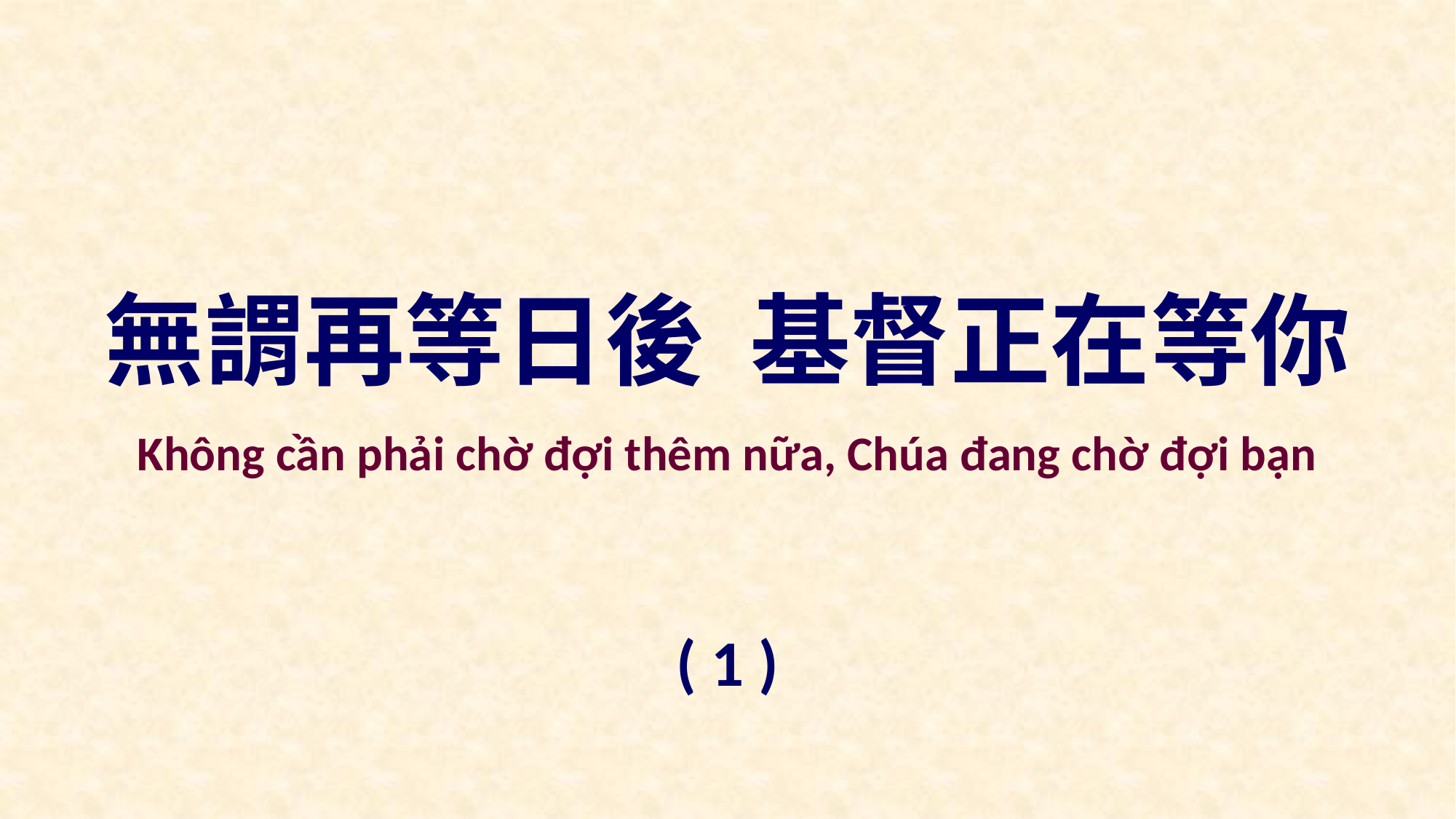

無謂再等日後  基督正在等你
Không cần phải chờ đợi thêm nữa, Chúa đang chờ đợi bạn
( 1 )